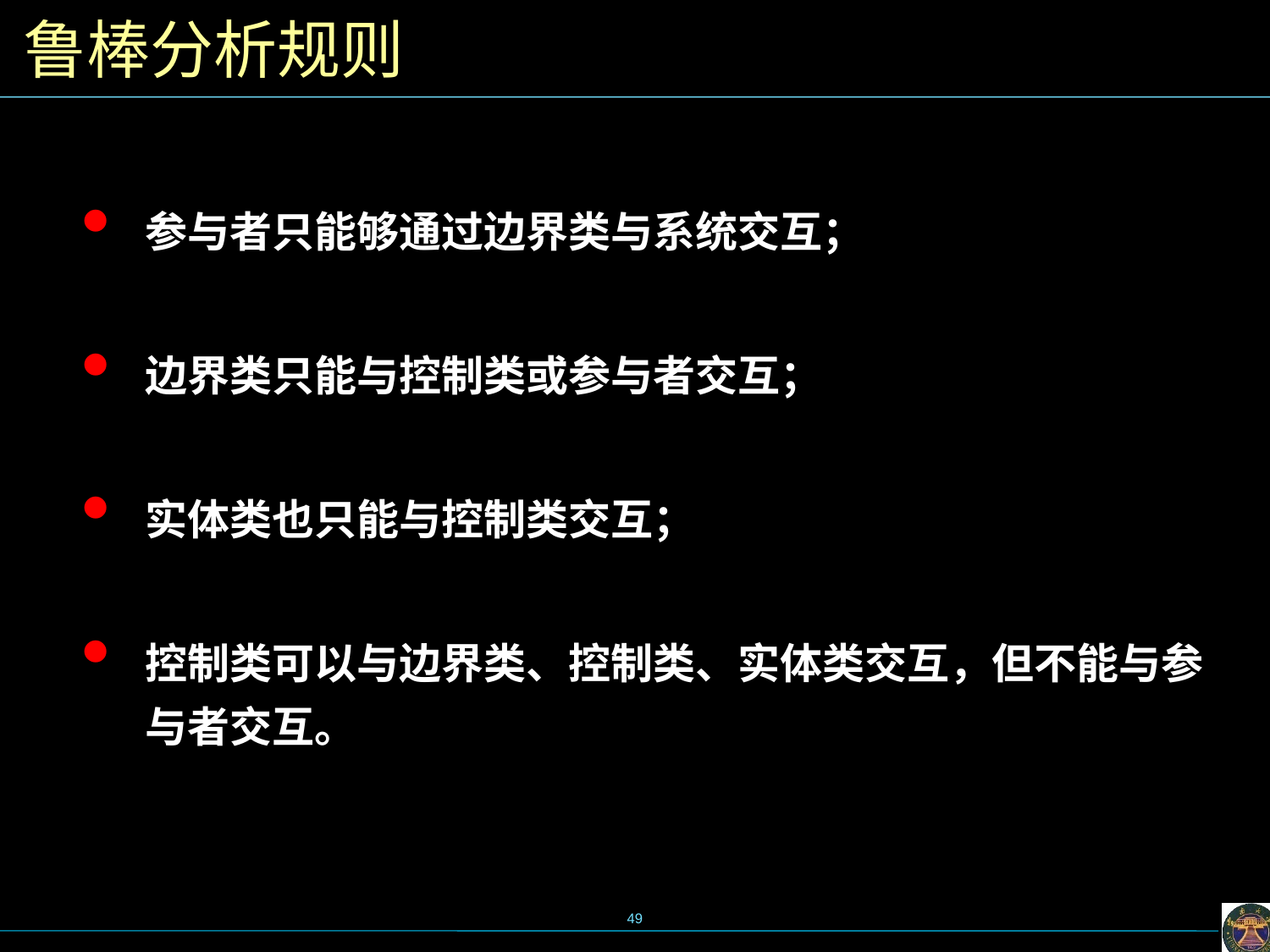

# 鲁棒分析规则
参与者只能够通过边界类与系统交互；

边界类只能与控制类或参与者交互；

实体类也只能与控制类交互；

控制类可以与边界类、控制类、实体类交互，但不能与参与者交互。